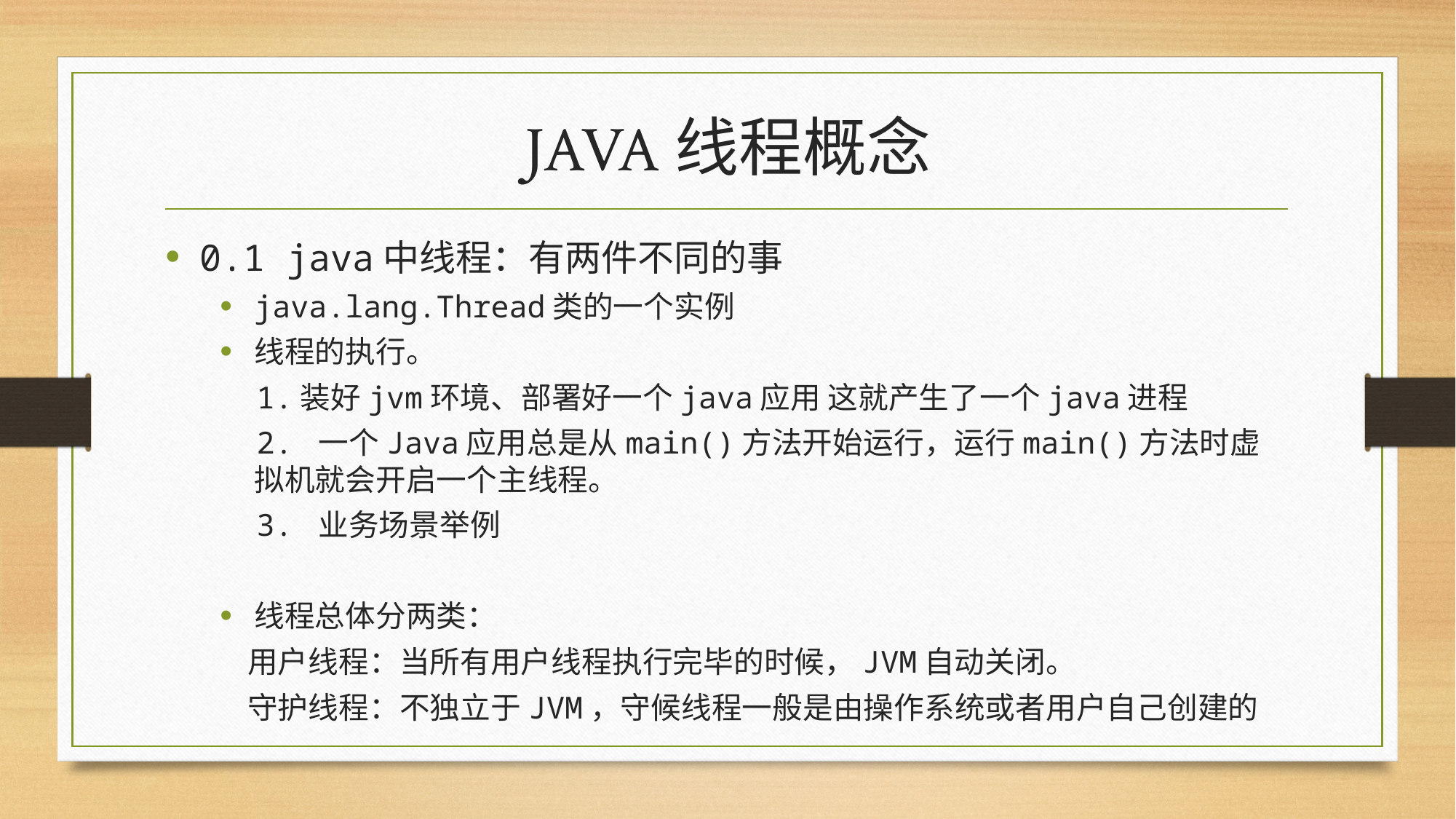

# JAVA线程概念
0.1 java中线程：有两件不同的事
java.lang.Thread类的一个实例
线程的执行。
  1.装好jvm环境、部署好一个java应用 这就产生了一个java进程
  2. 一个Java应用总是从main()方法开始运行，运行main()方法时虚拟机就会开启一个主线程。
  3. 业务场景举例

线程总体分两类：
   用户线程：当所有用户线程执行完毕的时候，JVM自动关闭。
   守护线程：不独立于JVM，守候线程一般是由操作系统或者用户自己创建的